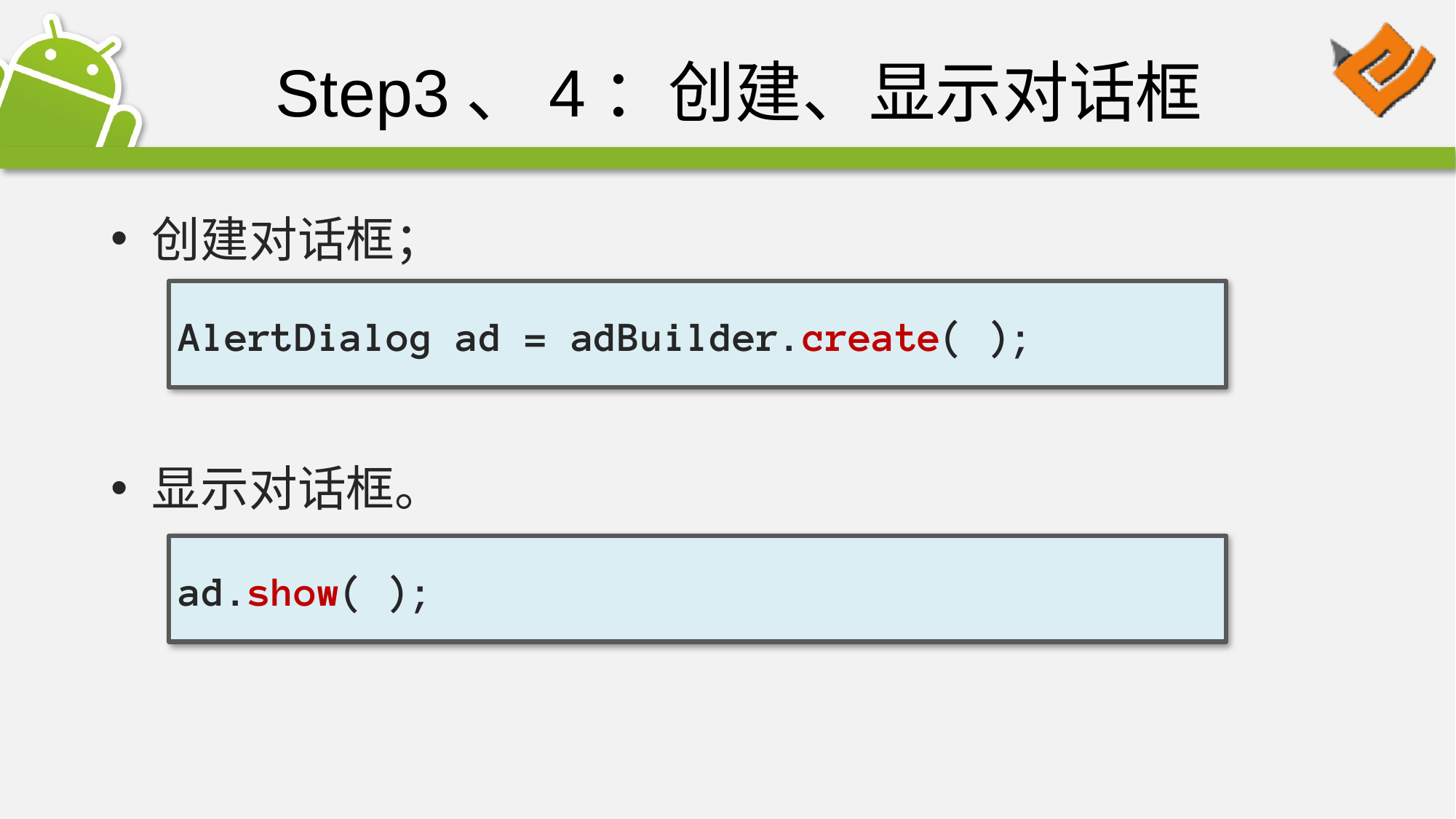

# Step3、4：创建、显示对话框
创建对话框；
AlertDialog ad = adBuilder.create( );
显示对话框。
ad.show( );